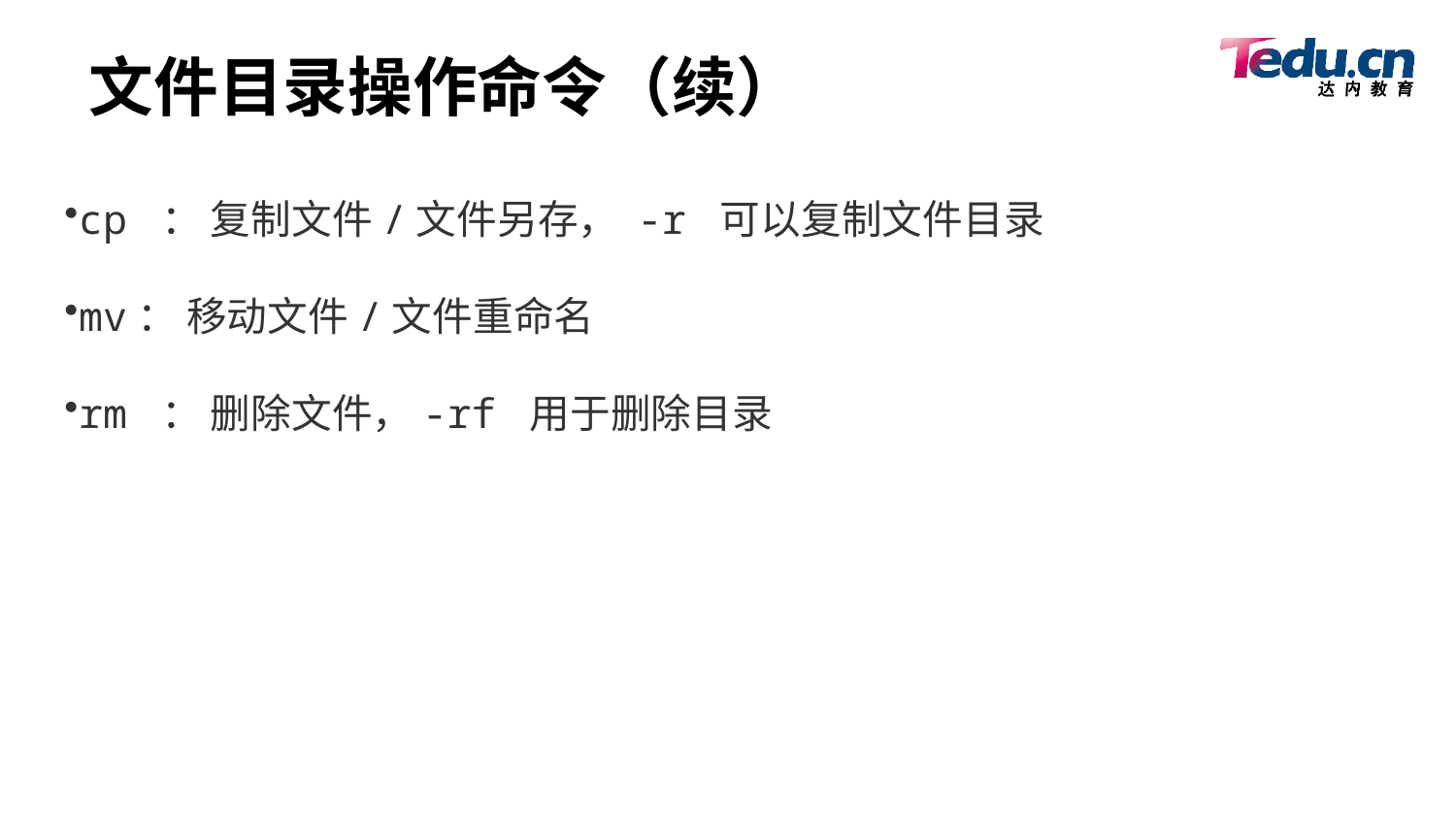

# 文件目录操作命令（续）

cp ： 复制文件/文件另存， -r 可以复制文件目录

mv： 移动文件/文件重命名

rm ： 删除文件，-rf 用于删除目录